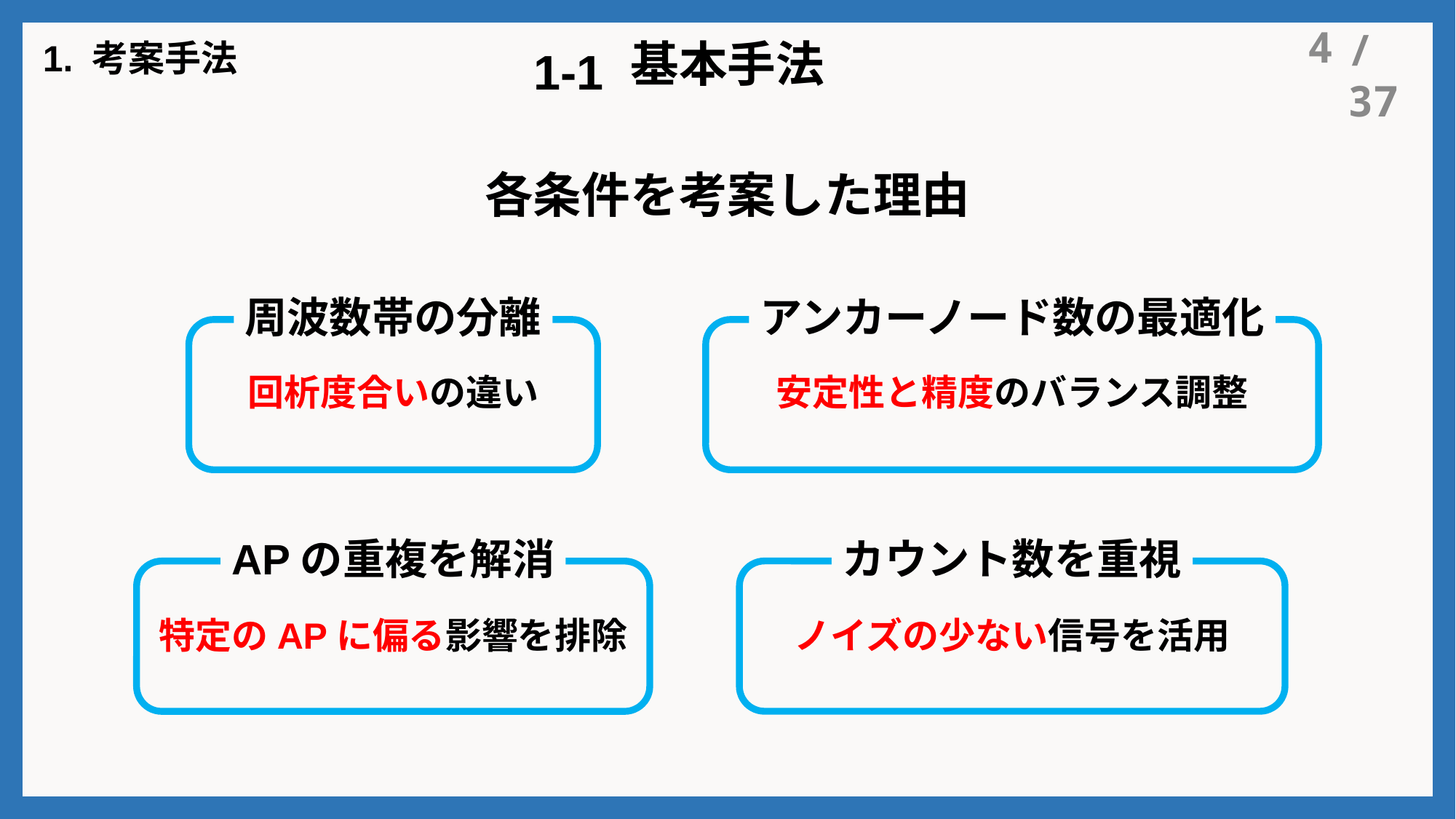

4
1. 考案手法
基本手法
1-1
各条件を考案した理由
周波数帯の分離

回析度合いの違い
アンカーノード数の最適化

安定性と精度のバランス調整
APの重複を解消

特定のAPに偏る影響を排除
カウント数を重視

ノイズの少ない信号を活用